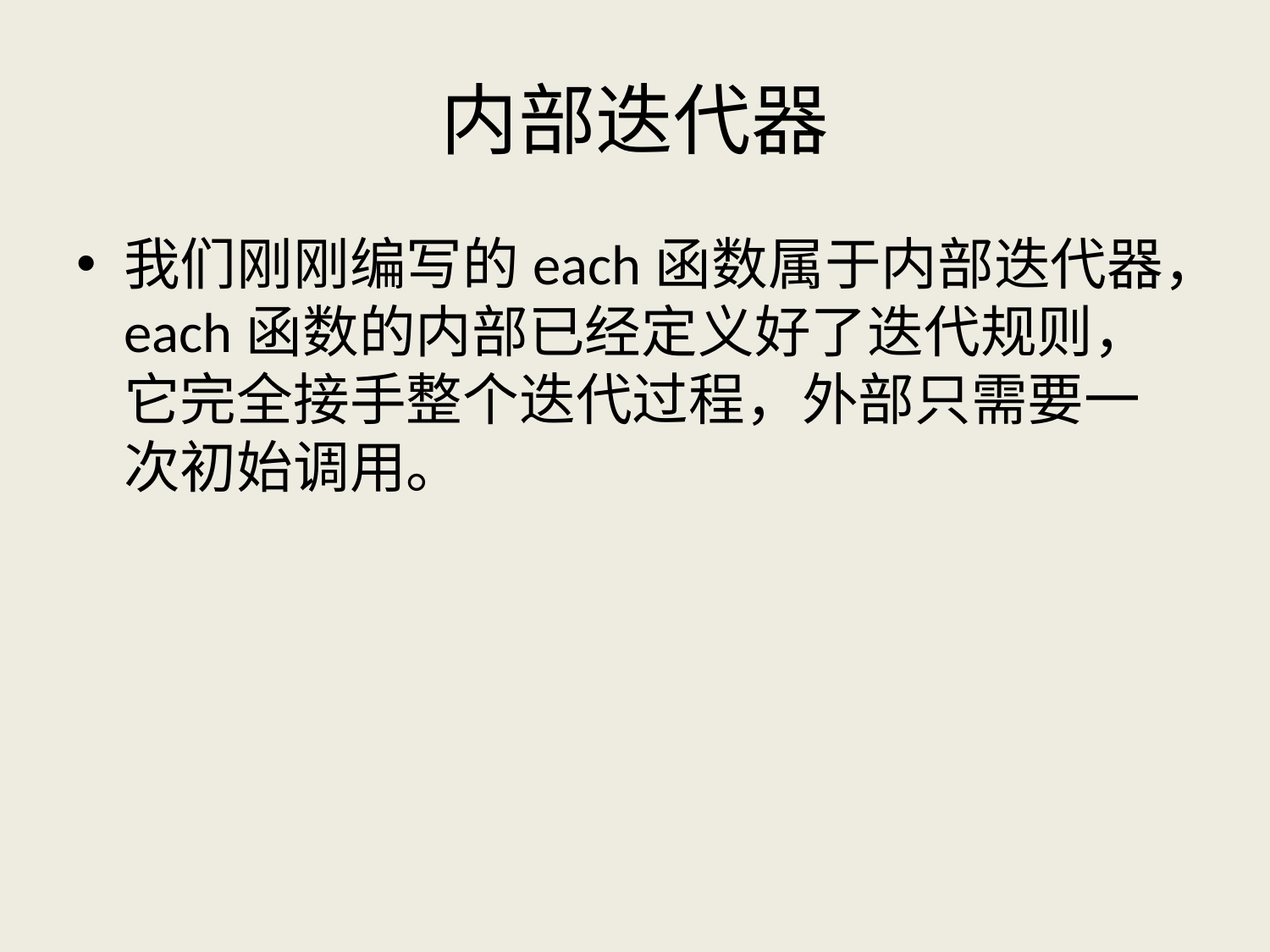

# 内部迭代器
我们刚刚编写的each函数属于内部迭代器，each函数的内部已经定义好了迭代规则，它完全接手整个迭代过程，外部只需要一次初始调用。